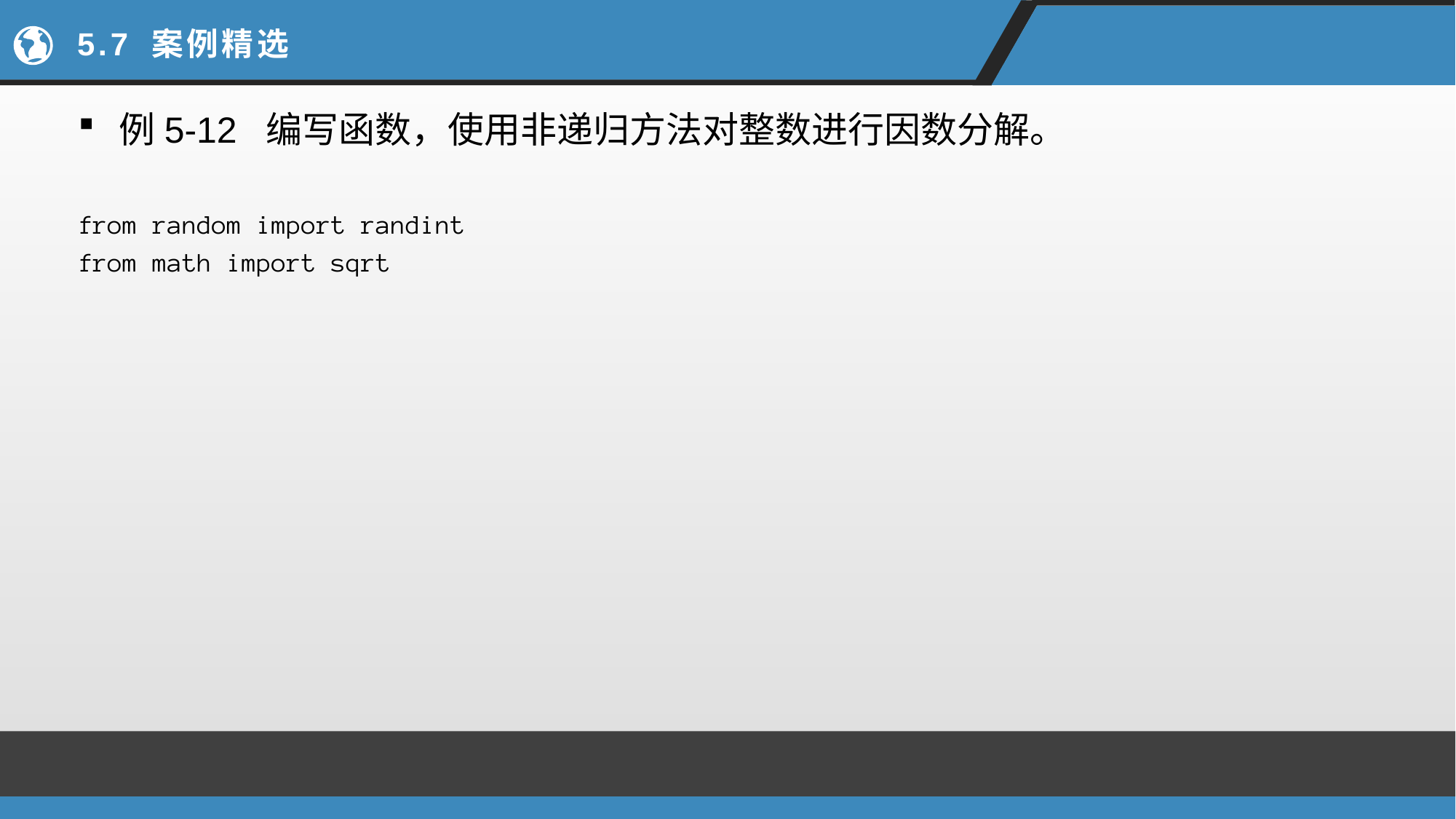

# 5.7 案例精选

例5-12  编写函数，使用非递归方法对整数进行因数分解。

from random import randint
from math import sqrt